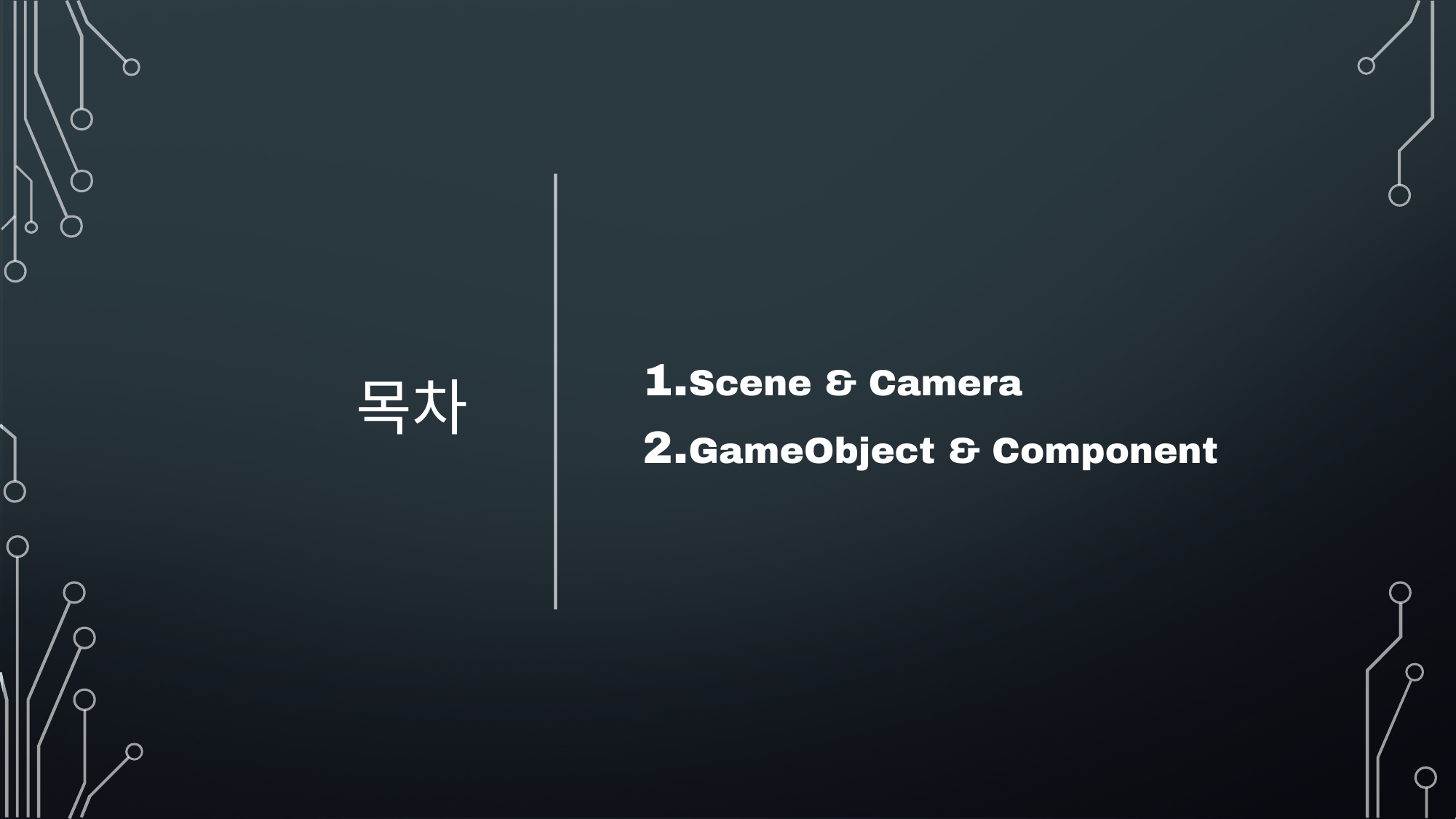

# 목차
Scene & Camera
GameObject & Component